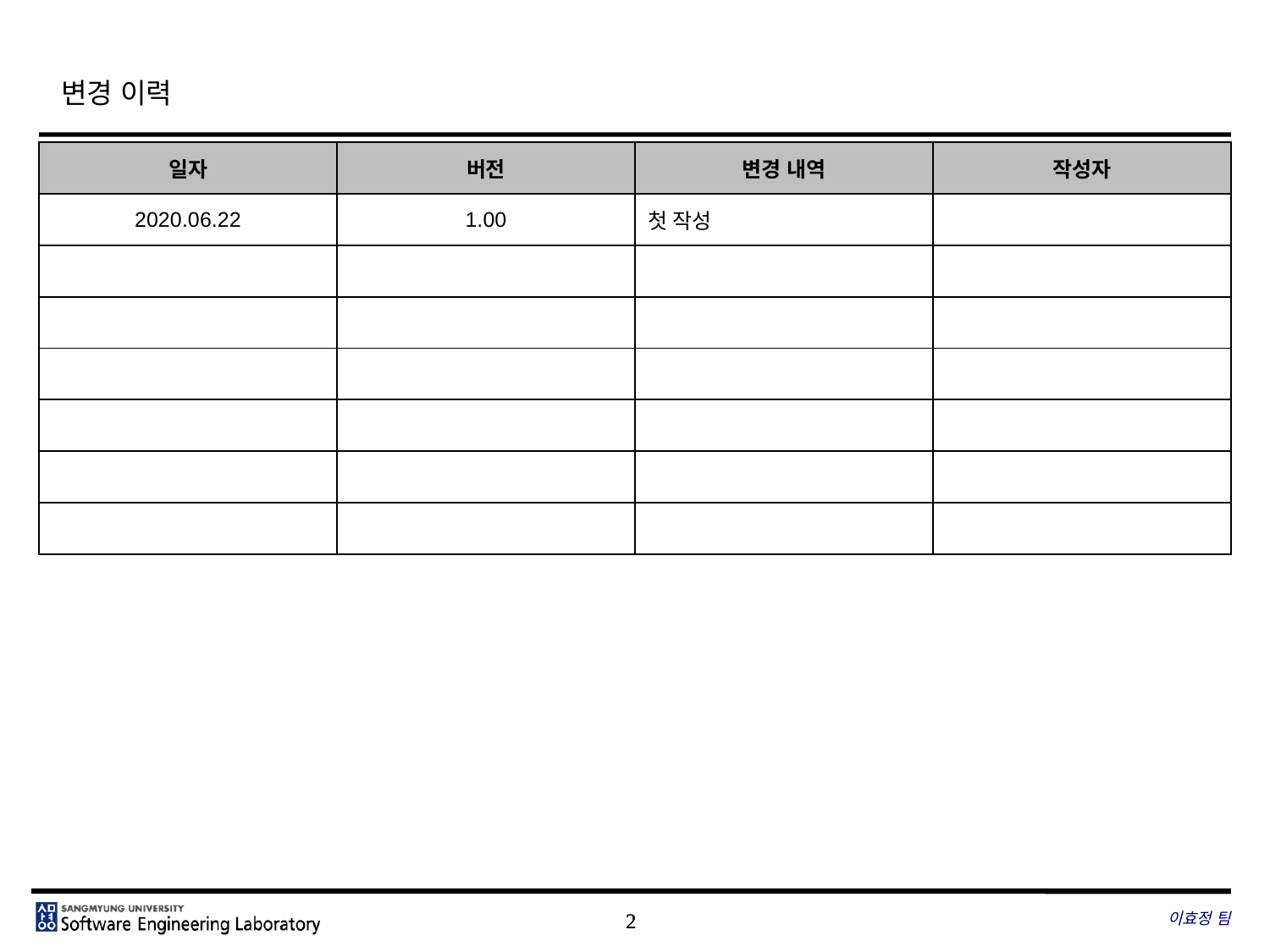

# 변경 이력
| 일자 | 버전 | 변경 내역 | 작성자 |
| --- | --- | --- | --- |
| 2020.06.22 | 1.00 | 첫 작성 |  |
|  |  |  |  |
|  |  |  |  |
|  |  |  |  |
|  |  |  |  |
|  |  |  |  |
|  |  |  |  |
이효정 팀